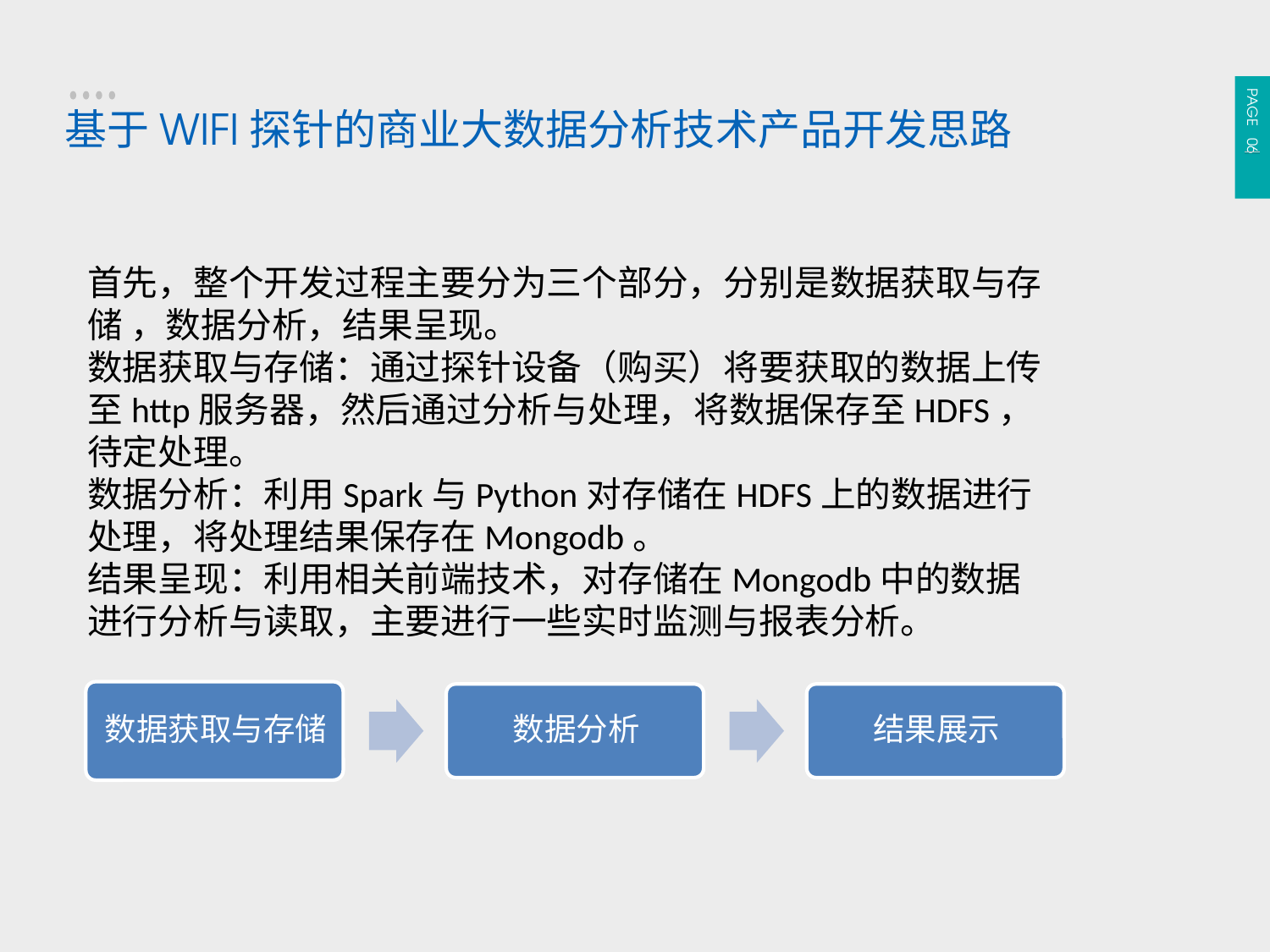

PAGE   06
基于WIFI探针的商业大数据分析技术产品开发思路

首先，整个开发过程主要分为三个部分，分别是数据获取与存储 ，数据分析，结果呈现。
数据获取与存储：通过探针设备（购买）将要获取的数据上传至http服务器，然后通过分析与处理，将数据保存至HDFS，待定处理。
数据分析：利用Spark与Python对存储在HDFS上的数据进行处理，将处理结果保存在Mongodb。
结果呈现：利用相关前端技术，对存储在Mongodb中的数据进行分析与读取，主要进行一些实时监测与报表分析。
数据获取与存储

数据分析

结果展示